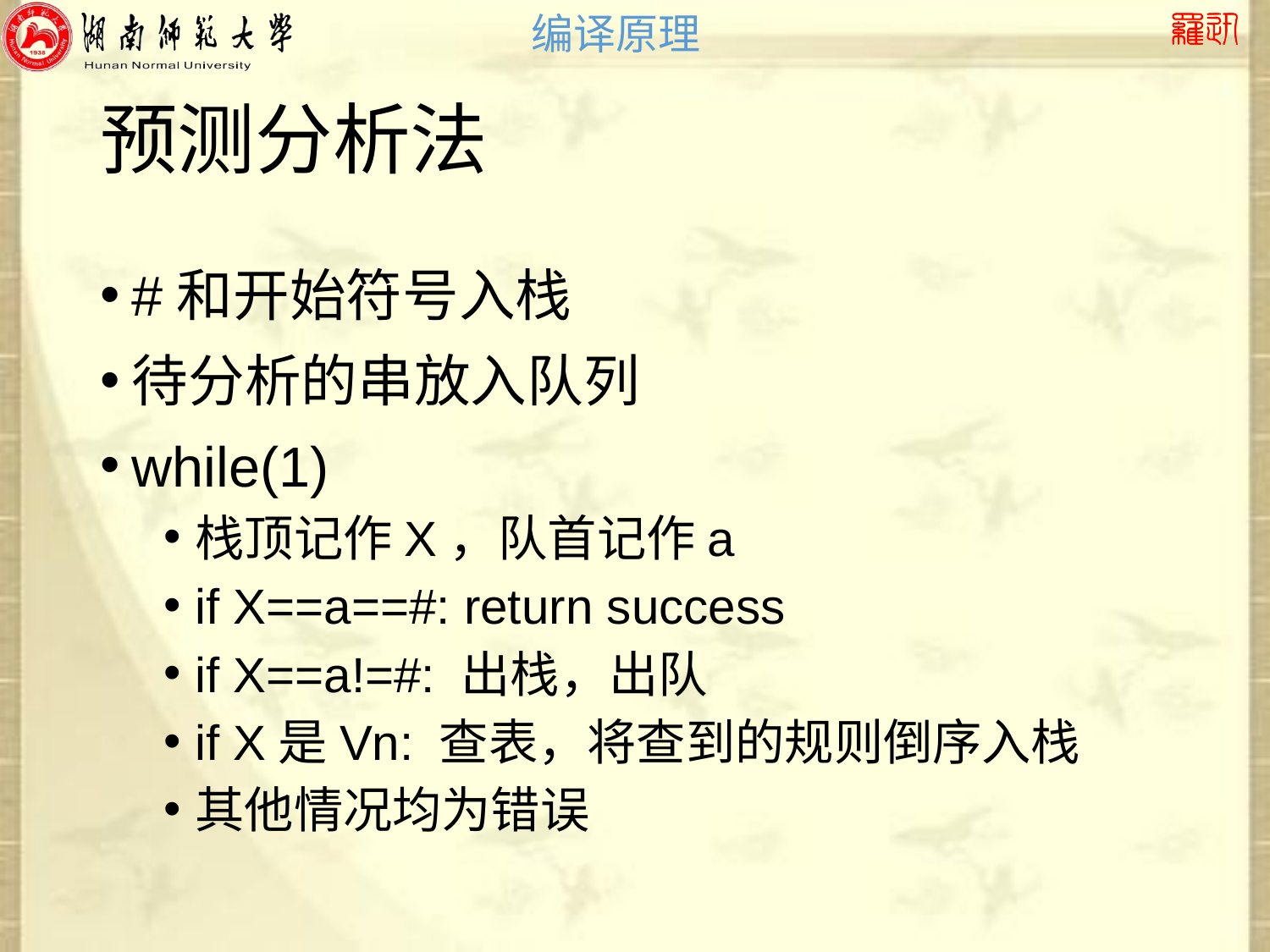

# 预测分析法
#和开始符号入栈
待分析的串放入队列
while(1)
栈顶记作X，队首记作a
if X==a==#: return success
if X==a!=#: 出栈，出队
if X是Vn: 查表，将查到的规则倒序入栈
其他情况均为错误